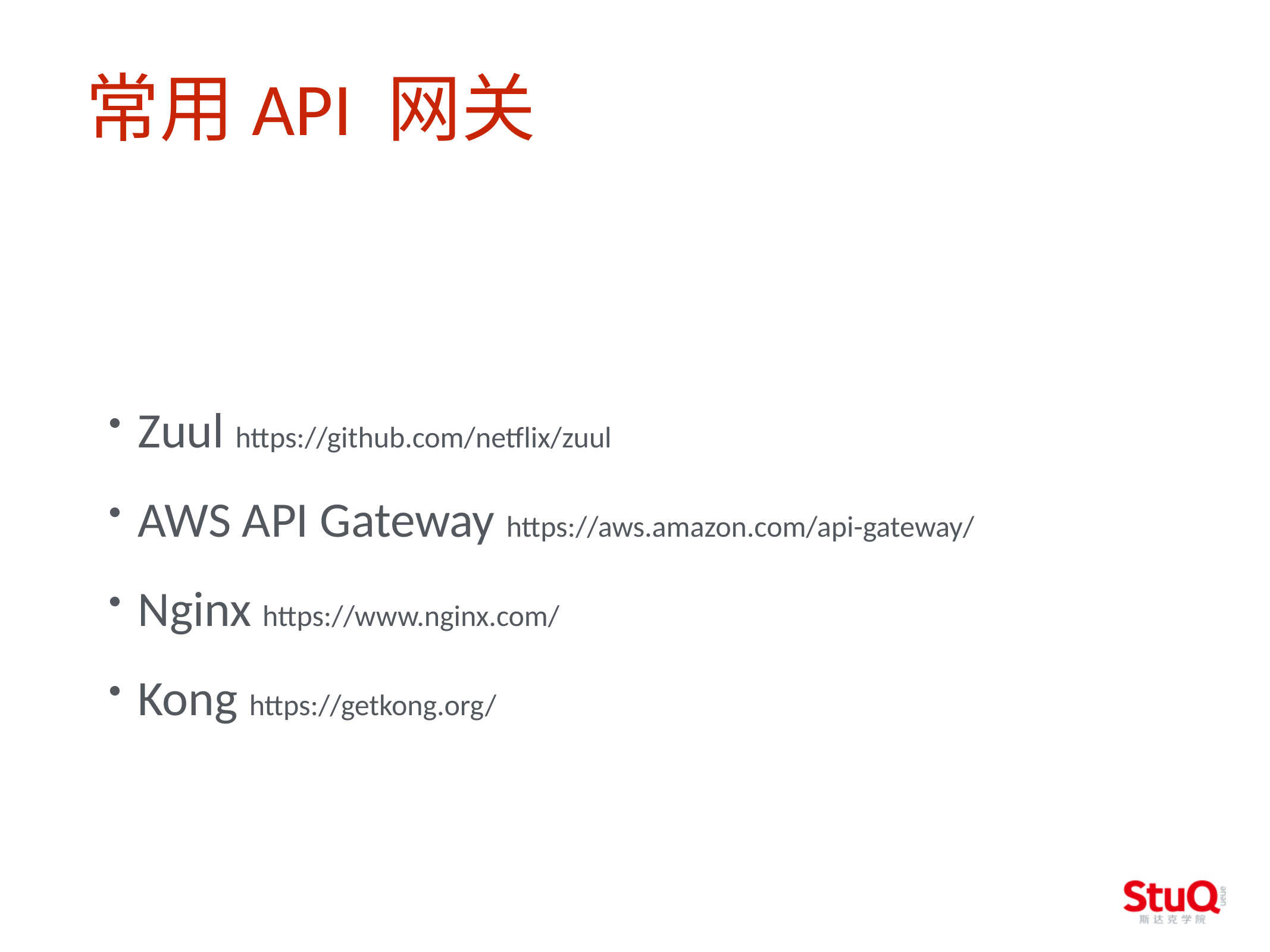

常用API 网关
Zuul https://github.com/netflix/zuul
AWS API Gateway https://aws.amazon.com/api-gateway/
Nginx https://www.nginx.com/
Kong https://getkong.org/